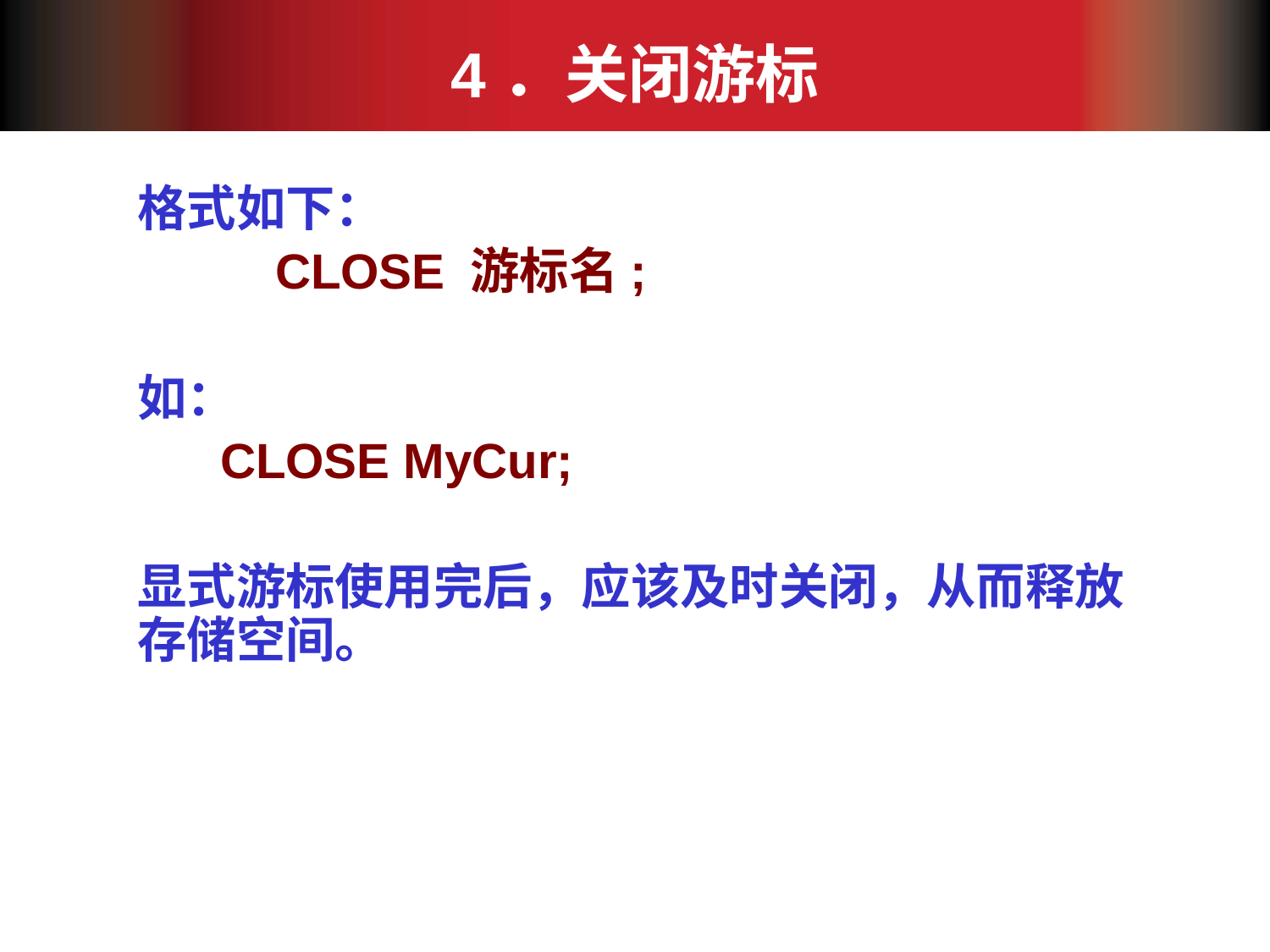

# 4．关闭游标
格式如下：
          CLOSE 游标名;

如：
      CLOSE MyCur;

显式游标使用完后，应该及时关闭，从而释放存储空间。